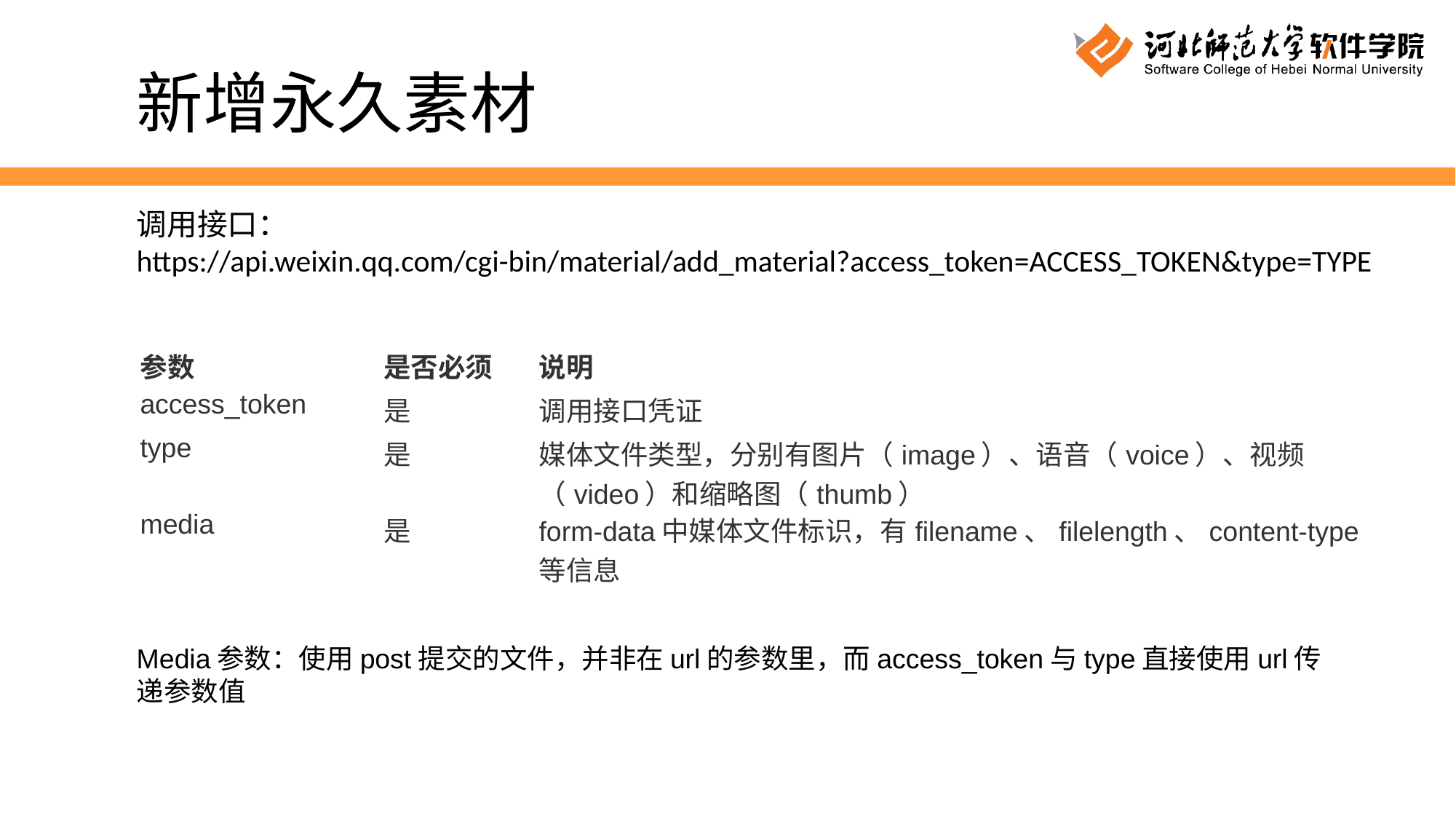

新增永久素材
调用接口：
https://api.weixin.qq.com/cgi-bin/material/add_material?access_token=ACCESS_TOKEN&type=TYPE
| 参数 | 是否必须 | 说明 |
| --- | --- | --- |
| access\_token | 是 | 调用接口凭证 |
| type | 是 | 媒体文件类型，分别有图片（image）、语音（voice）、视频（video）和缩略图（thumb） |
| media | 是 | form-data中媒体文件标识，有filename、filelength、content-type等信息 |
Media参数：使用post提交的文件，并非在url的参数里，而access_token与type直接使用url传递参数值